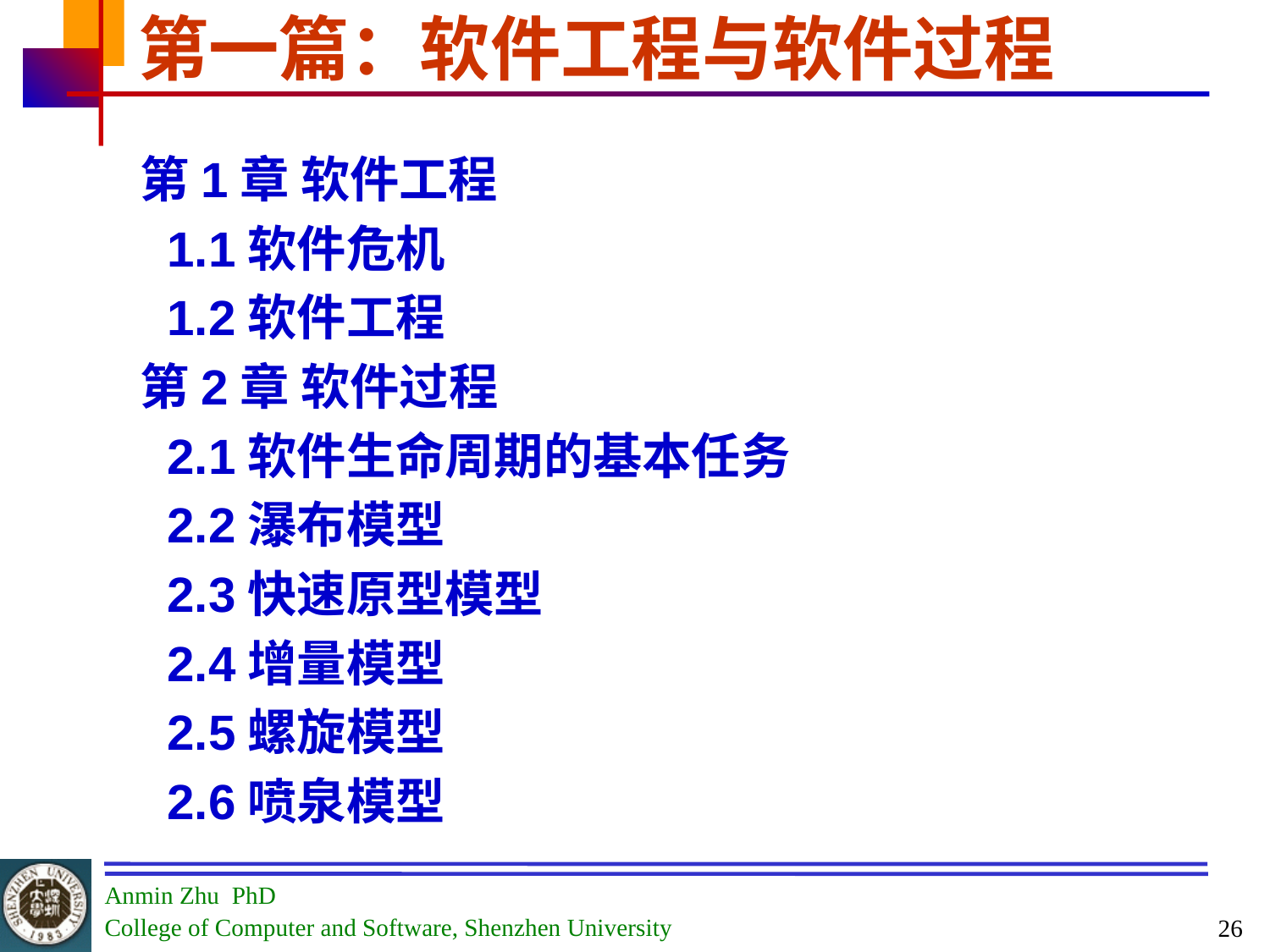

# 第一篇：软件工程与软件过程
第1章 软件工程
  1.1软件危机
  1.2软件工程
第2章 软件过程
  2.1软件生命周期的基本任务
  2.2瀑布模型
  2.3快速原型模型
  2.4增量模型
  2.5螺旋模型
  2.6喷泉模型